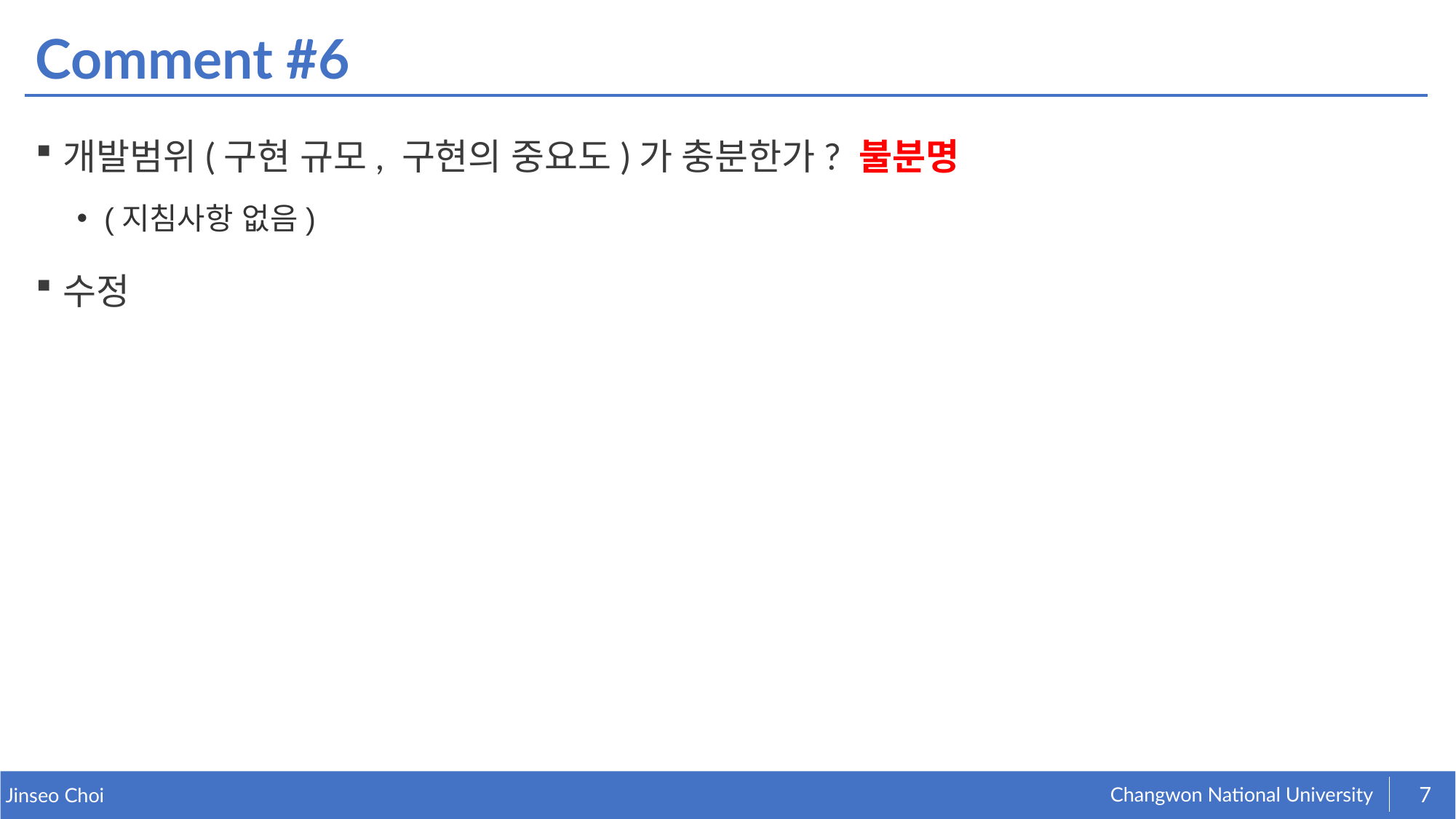

# Comment #6
개발범위(구현 규모, 구현의 중요도)가 충분한가? 불분명
(지침사항 없음)
수정

7